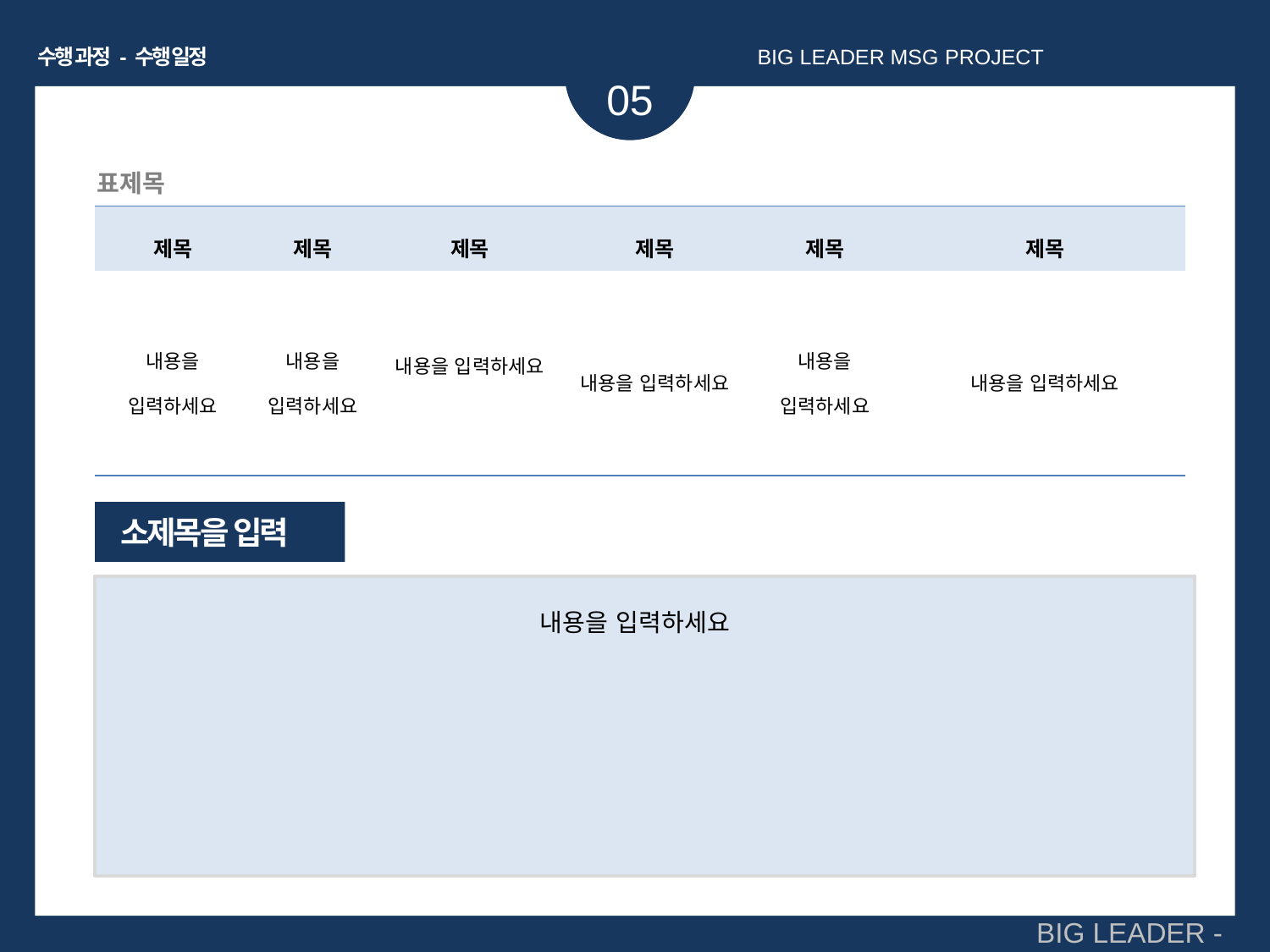

수행 과정 - 수행 일정
BIG LEADER MSG PROJECT
05

표제목
| 제목 | 제목 | 제목 | 제목 | 제목 | 제목 |
| --- | --- | --- | --- | --- | --- |
| 내용을 입력하세요 | 내용을 입력하세요 | 내용을 입력하세요 | 내용을 입력하세요 | 내용을 입력하세요 | 내용을 입력하세요 |

소제목을 입력

내용을 입력하세요
BIG LEADER - PILOT